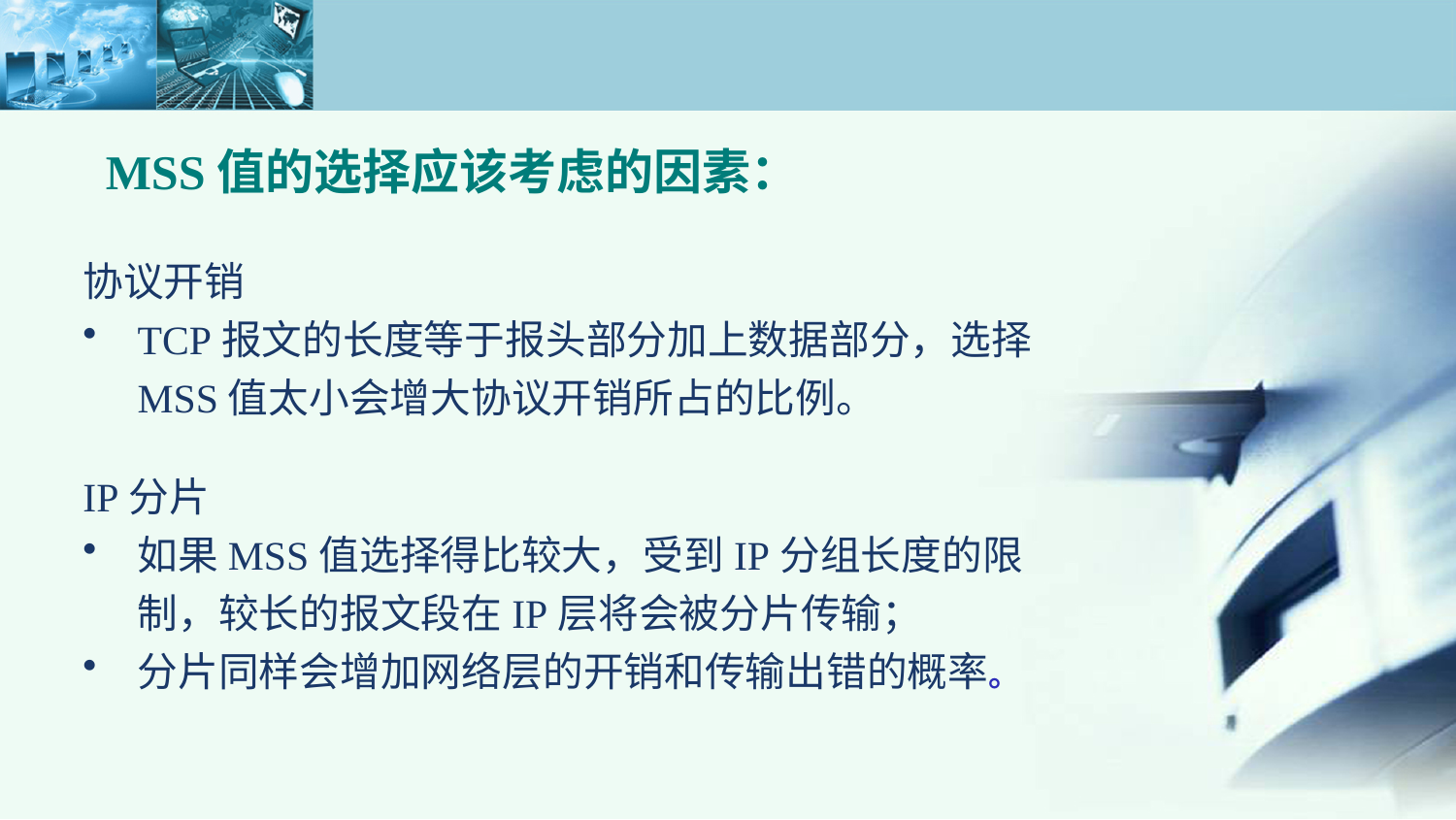

MSS值的选择应该考虑的因素：
协议开销
TCP报文的长度等于报头部分加上数据部分，选择MSS值太小会增大协议开销所占的比例。

IP分片
如果MSS值选择得比较大，受到IP分组长度的限制，较长的报文段在IP层将会被分片传输；
分片同样会增加网络层的开销和传输出错的概率。